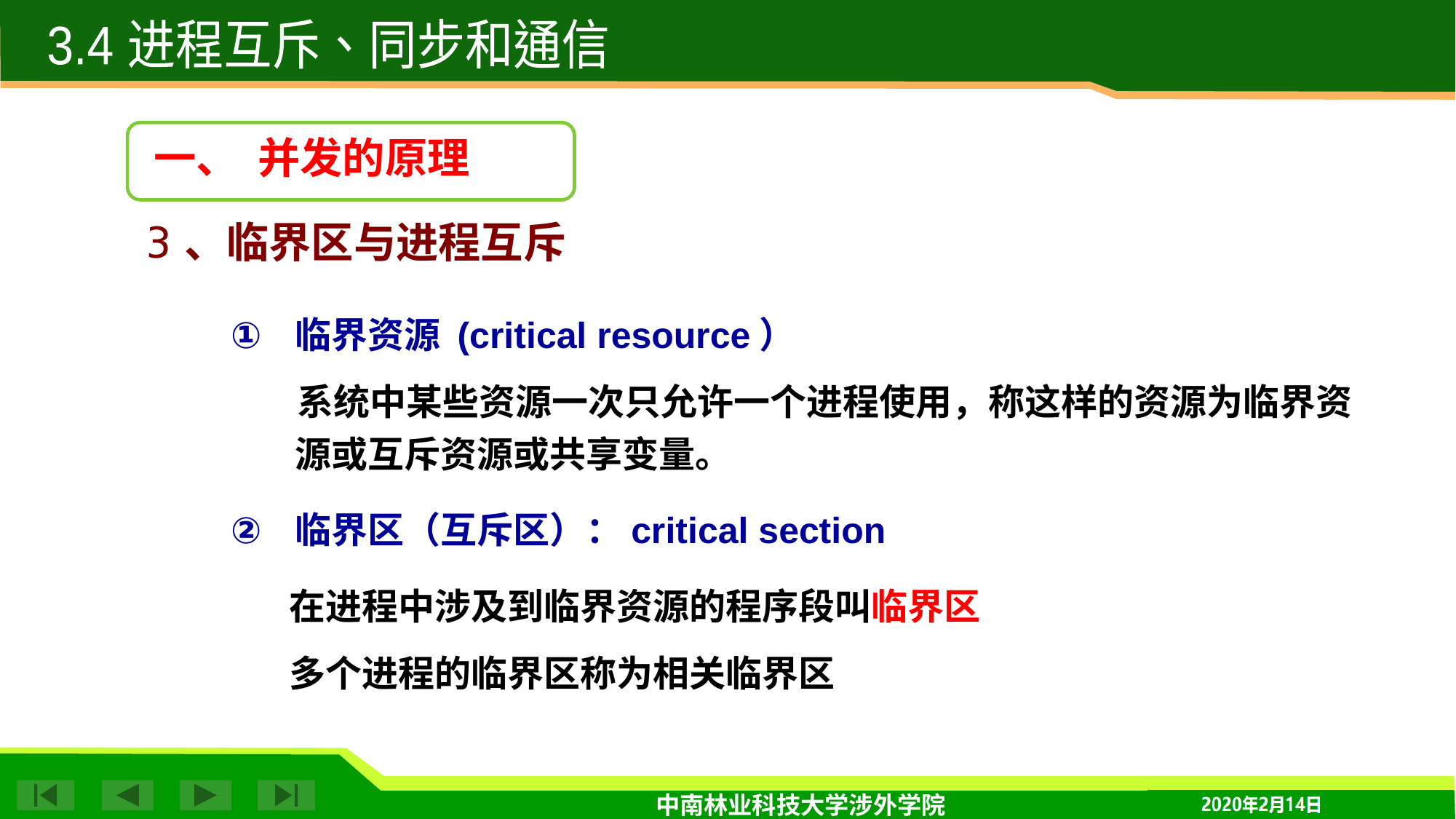

3.4 进程互斥、同步和通信

一、  并发的原理
3、临界区与进程互斥
临界资源 (critical resource）
       系统中某些资源一次只允许一个进程使用，称这样的资源为临界资源或互斥资源或共享变量。
临界区（互斥区）：critical section
      在进程中涉及到临界资源的程序段叫临界区
      多个进程的临界区称为相关临界区